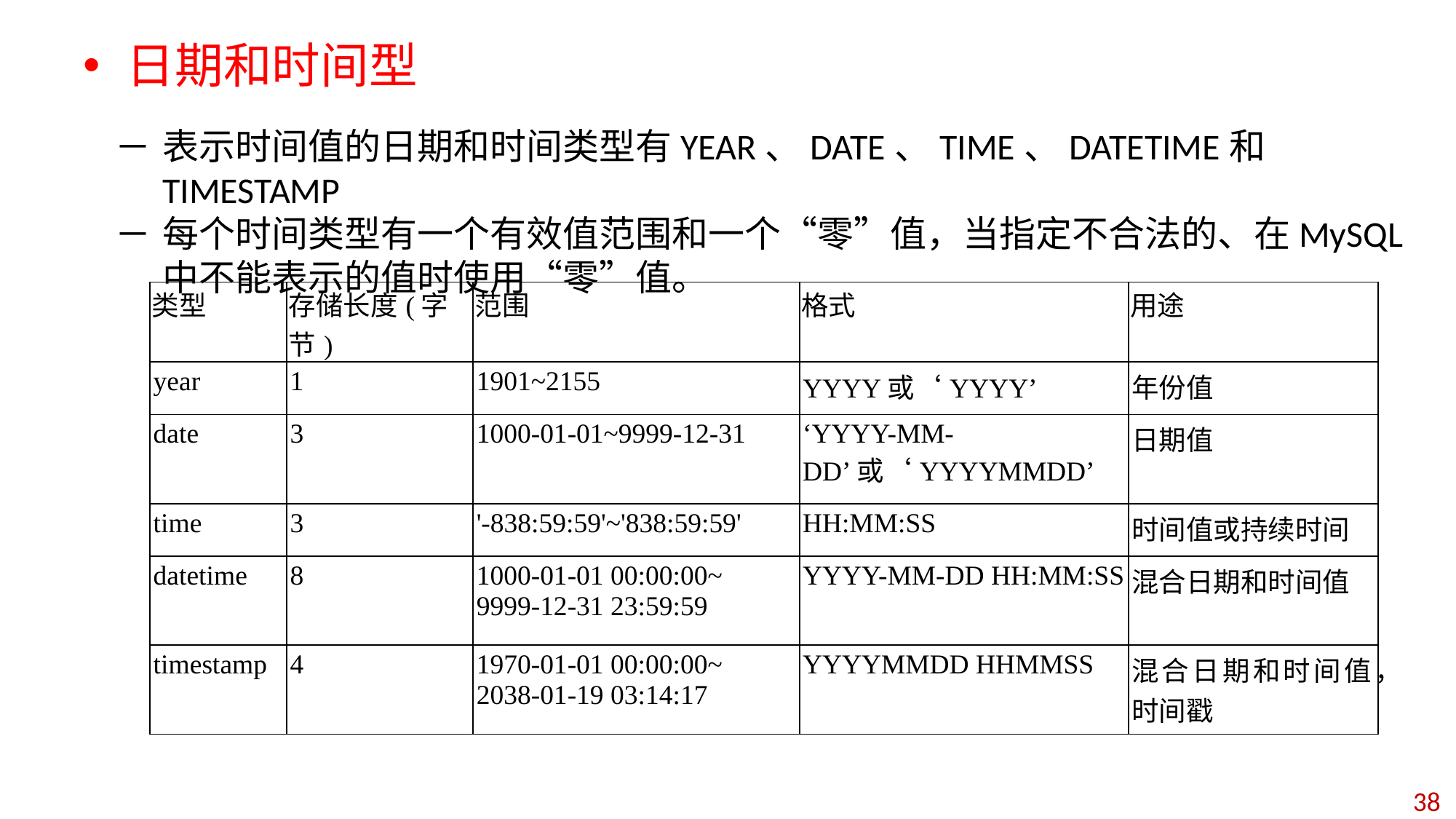

# 日期和时间型
表示时间值的日期和时间类型有YEAR、DATE、TIME、DATETIME和TIMESTAMP
每个时间类型有一个有效值范围和一个“零”值，当指定不合法的、在MySQL中不能表示的值时使用“零”值。
| 类型 | 存储长度(字节) | 范围 | 格式 | 用途 |
| --- | --- | --- | --- | --- |
| year | 1 | 1901~2155 | YYYY或‘YYYY’ | 年份值 |
| date | 3 | 1000-01-01~9999-12-31 | ‘YYYY-MM-DD’或‘YYYYMMDD’ | 日期值 |
| time | 3 | '-838:59:59'~'838:59:59' | HH:MM:SS | 时间值或持续时间 |
| datetime | 8 | 1000-01-01 00:00:00~ 9999-12-31 23:59:59 | YYYY-MM-DD HH:MM:SS | 混合日期和时间值 |
| timestamp | 4 | 1970-01-01 00:00:00~ 2038-01-19 03:14:17 | YYYYMMDD HHMMSS | 混合日期和时间值，时间戳 |
38